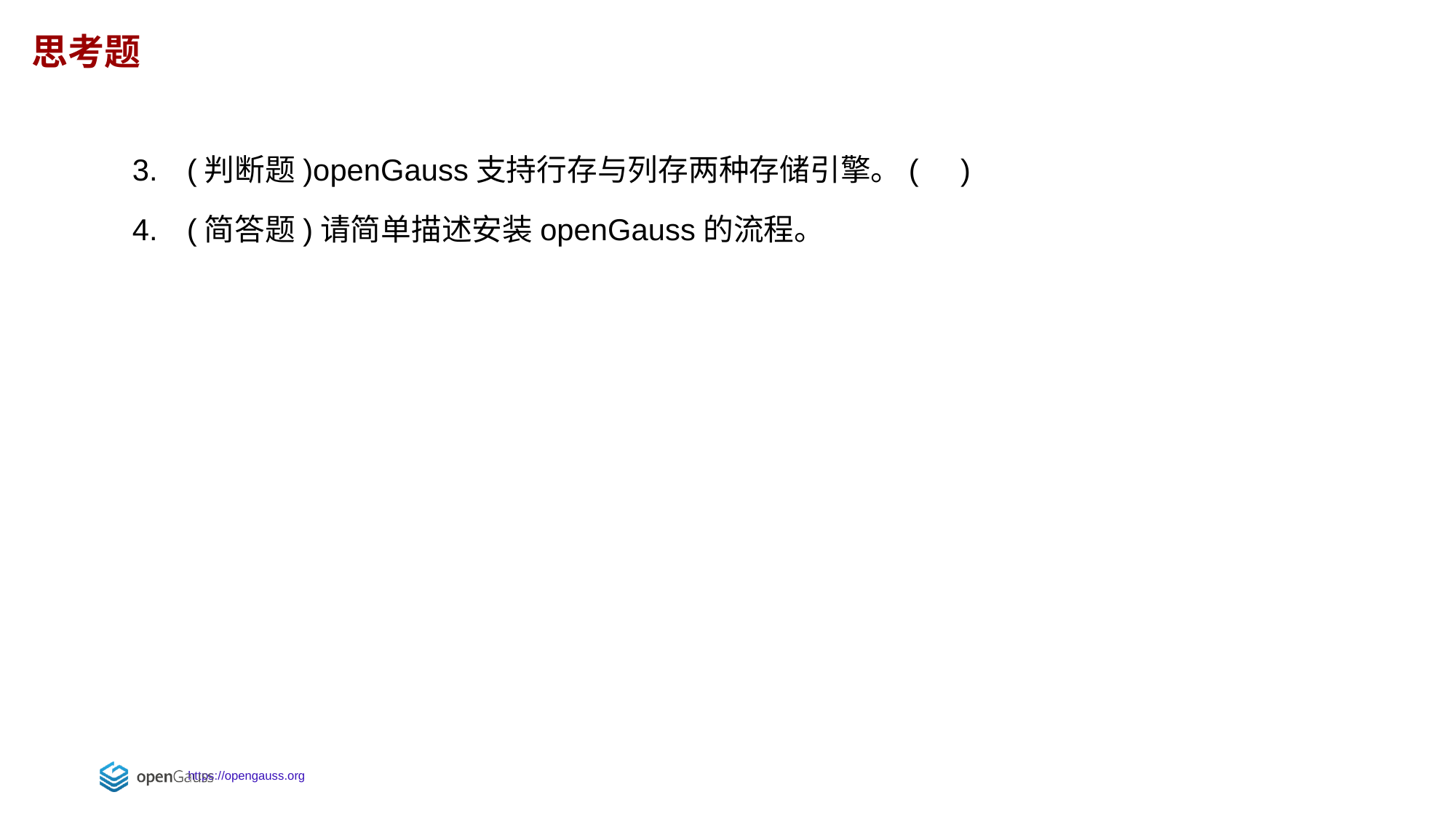

思考题
(判断题)openGauss支持行存与列存两种存储引擎。(     )
(简答题)请简单描述安装openGauss的流程。